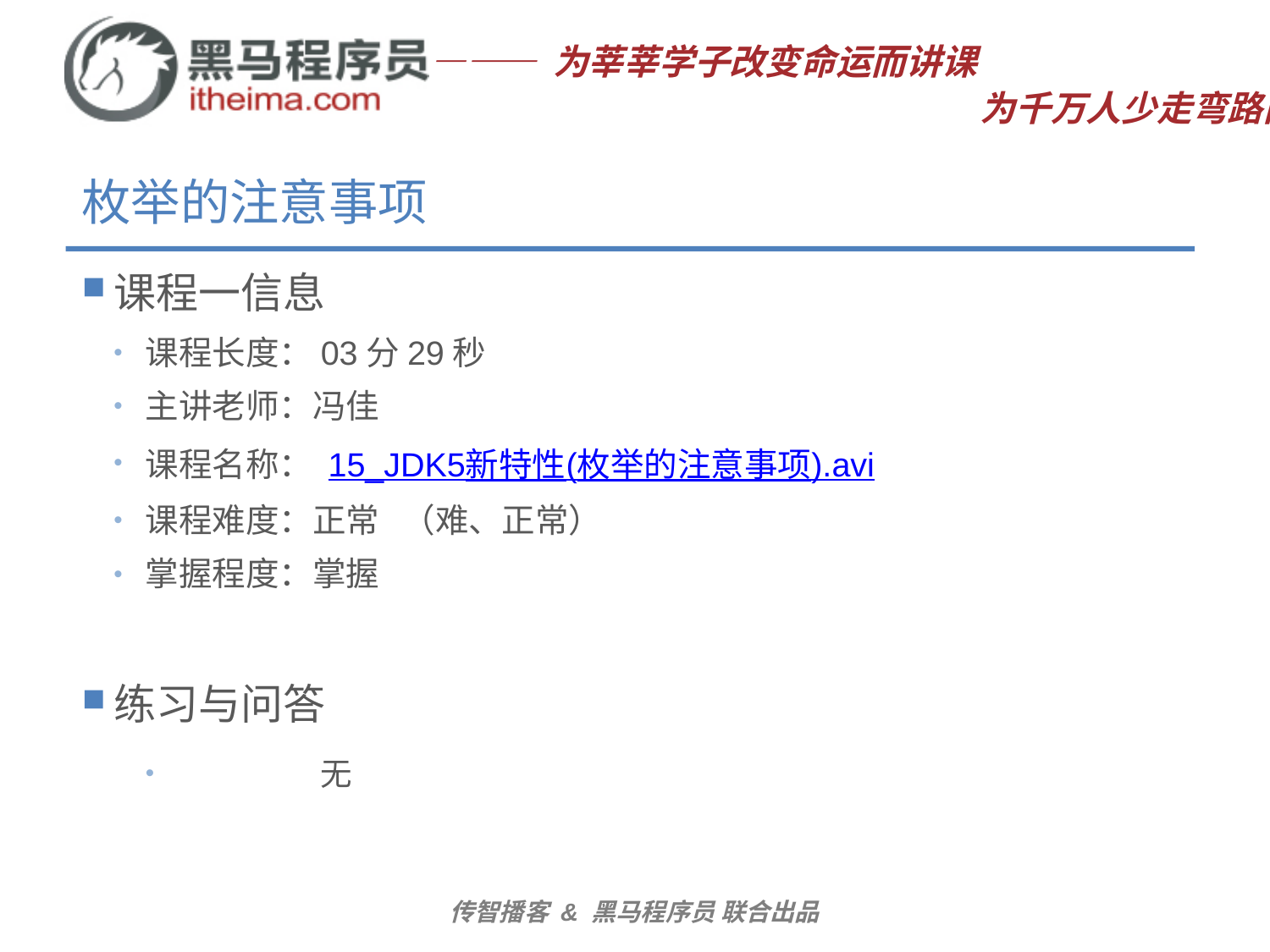

# 枚举的注意事项
课程一信息
课程长度：03分29秒
主讲老师：冯佳
课程名称： 15_JDK5新特性(枚举的注意事项).avi
课程难度：正常   （难、正常）
掌握程度：掌握

练习与问答
	无